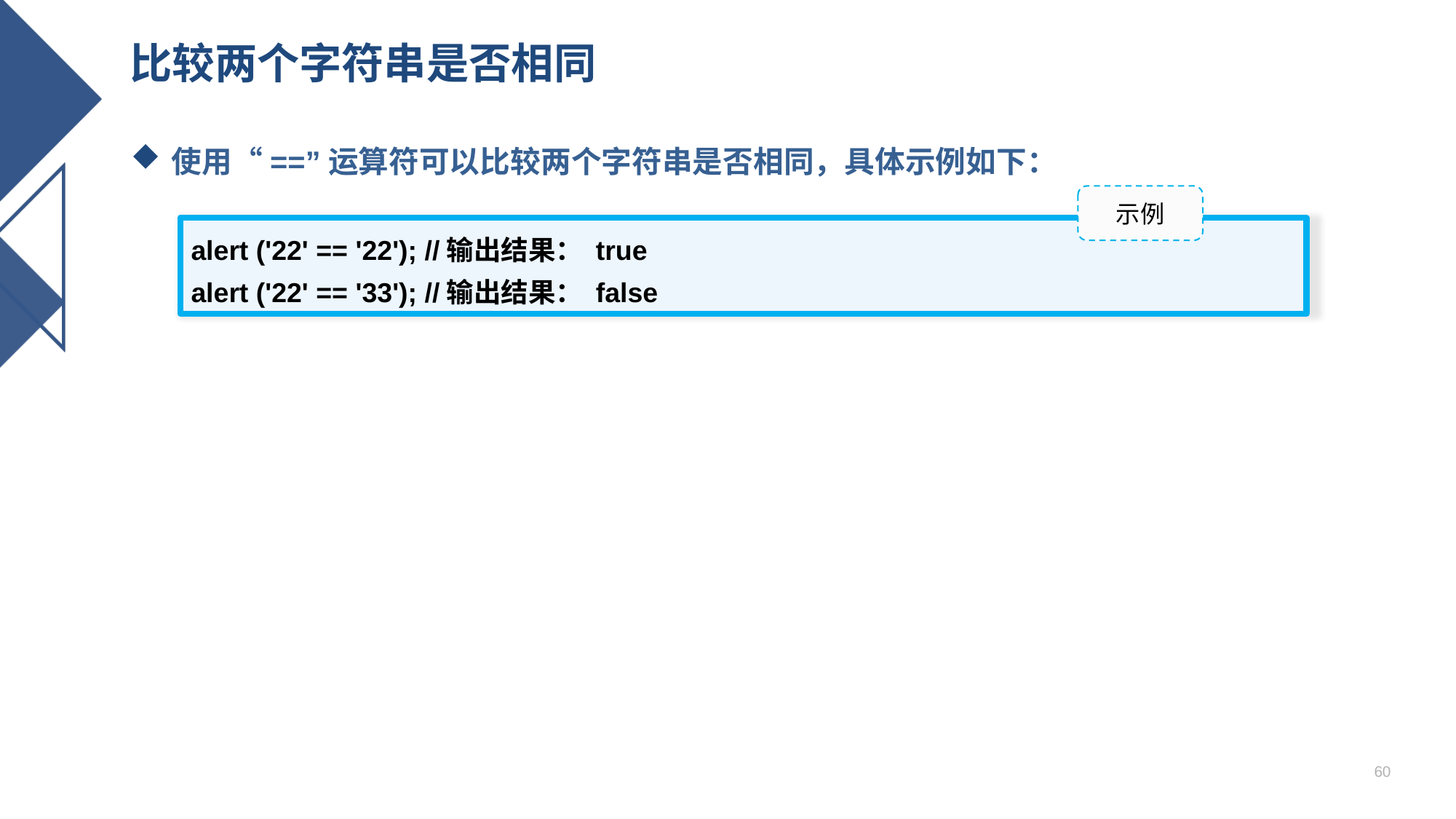

# 比较两个字符串是否相同
使用“==”运算符可以比较两个字符串是否相同，具体示例如下：

示例
alert ('22' == '22'); //输出结果： true
alert ('22' == '33'); //输出结果： false
60